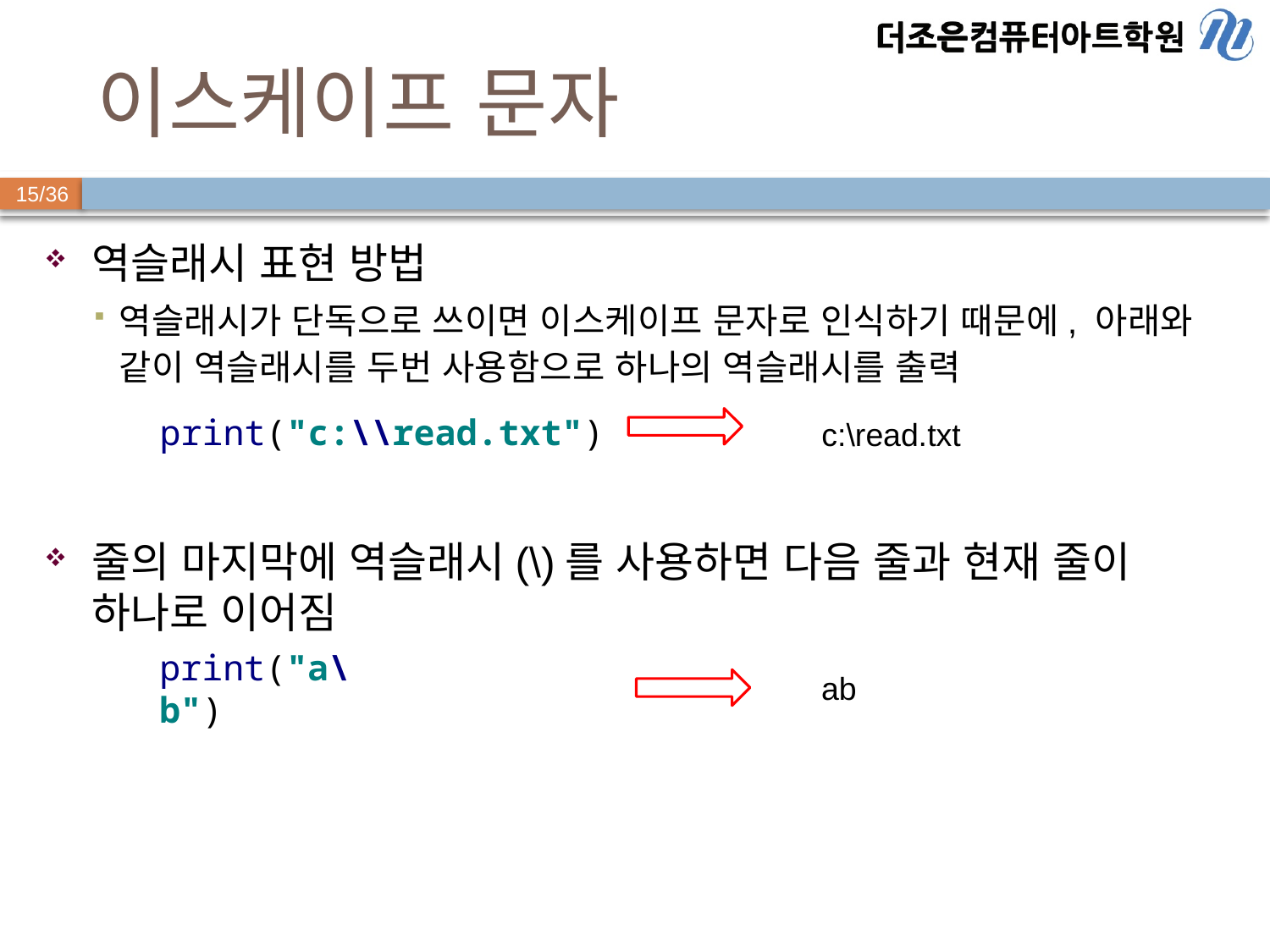

# 이스케이프 문자
역슬래시 표현 방법
역슬래시가 단독으로 쓰이면 이스케이프 문자로 인식하기 때문에, 아래와 같이 역슬래시를 두번 사용함으로 하나의 역슬래시를 출력

줄의 마지막에 역슬래시(\)를 사용하면 다음 줄과 현재 줄이 하나로 이어짐

print("c:\\read.txt")

c:\read.txt
print("a\
b")
ab